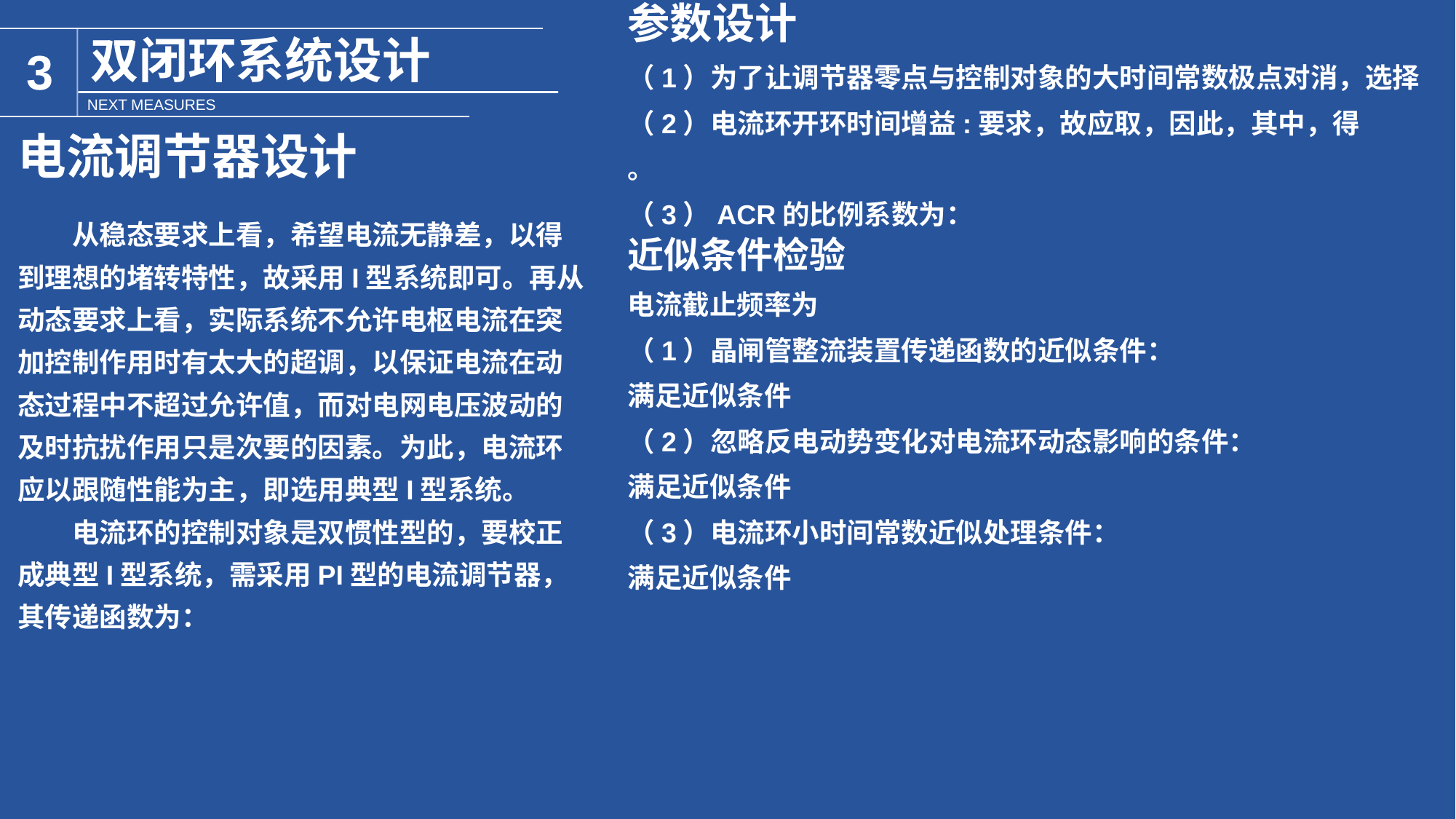

参数设计
（1）为了让调节器零点与控制对象的大时间常数极点对消，选择
（2）电流环开环时间增益:要求，故应取，因此，其中，得
。
（3）ACR的比例系数为：
近似条件检验
电流截止频率为
（1）晶闸管整流装置传递函数的近似条件：
满足近似条件
（2）忽略反电动势变化对电流环动态影响的条件：
满足近似条件
（3）电流环小时间常数近似处理条件：
满足近似条件

电流调节器设计

从稳态要求上看，希望电流无静差，以得到理想的堵转特性，故采用I型系统即可。再从动态要求上看，实际系统不允许电枢电流在突加控制作用时有太大的超调，以保证电流在动态过程中不超过允许值，而对电网电压波动的及时抗扰作用只是次要的因素。为此，电流环应以跟随性能为主，即选用典型I型系统。
电流环的控制对象是双惯性型的，要校正成典型I型系统，需采用PI型的电流调节器，其传递函数为：